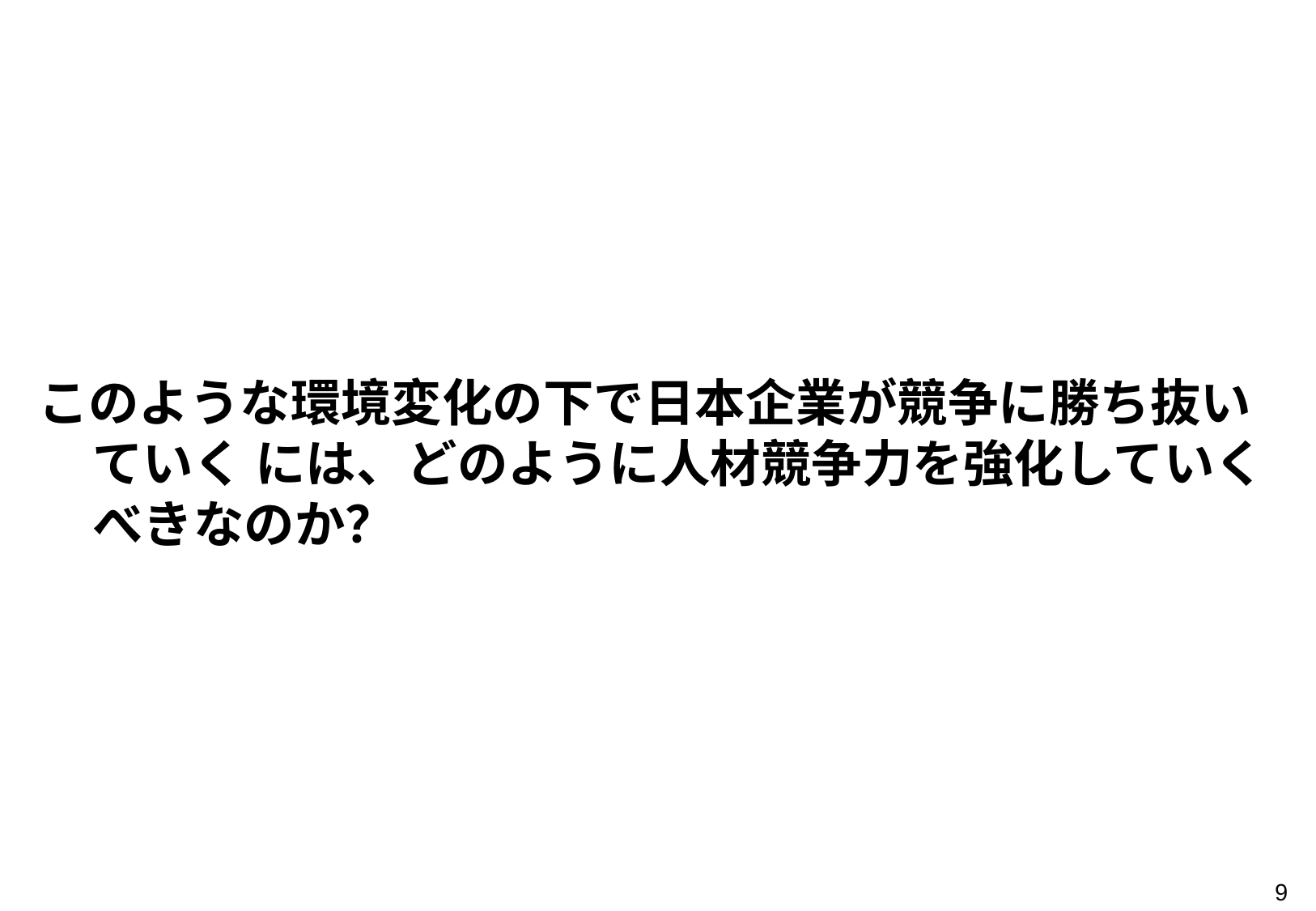

# このような環境変化の下で日本企業が競争に勝ち抜いていく には、どのように人材競争力を強化していくべきなのか？
9